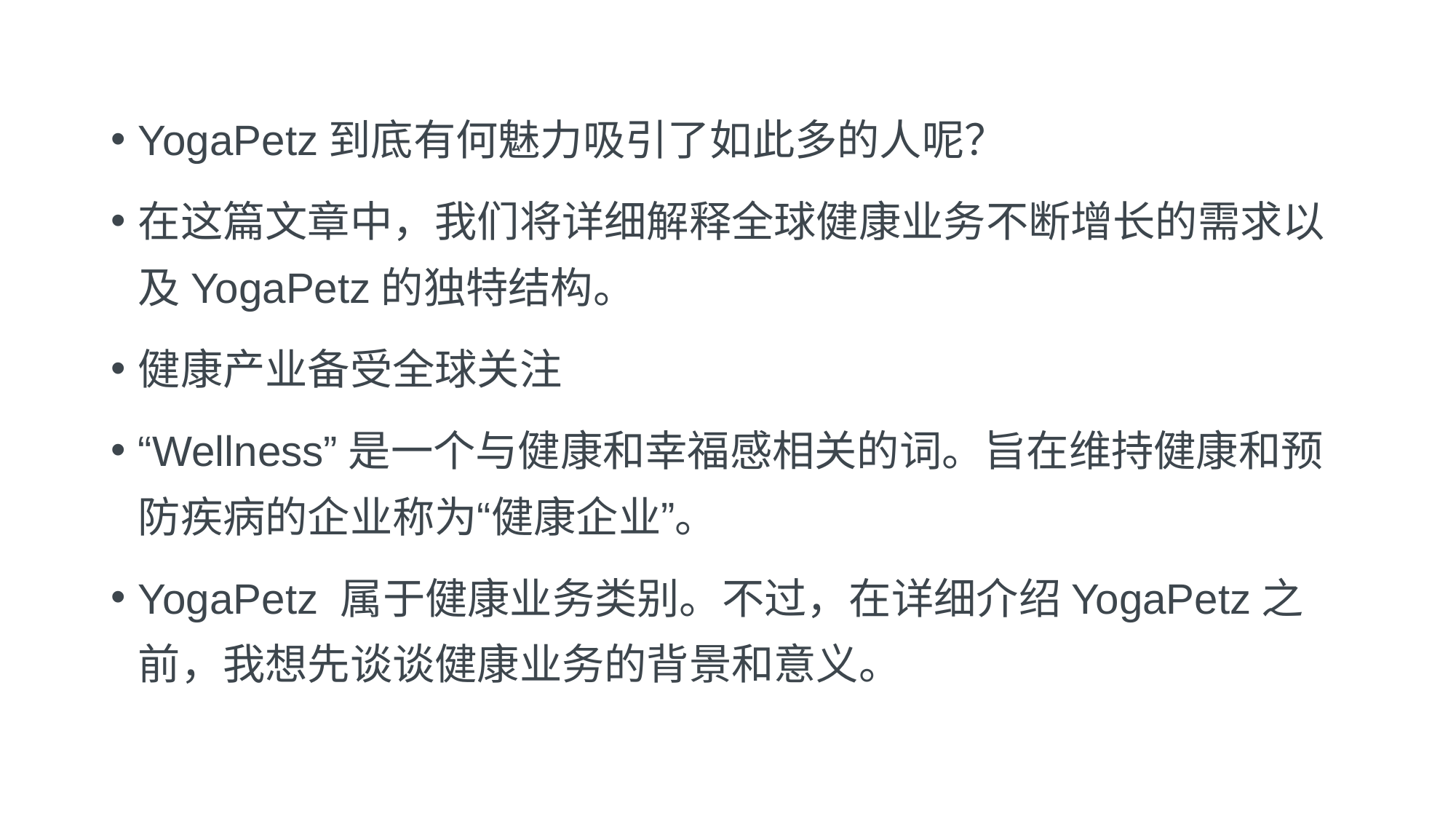

YogaPetz到底有何魅力吸引了如此多的人呢？
在这篇文章中，我们将详细解释全球健康业务不断增长的需求以及YogaPetz的独特结构。
健康产业备受全球关注
“Wellness”是一个与健康和幸福感相关的词。旨在维持健康和预防疾病的企业称为“健康企业”。
YogaPetz 属于健康业务类别。不过，在详细介绍YogaPetz之前，我想先谈谈健康业务的背景和意义。